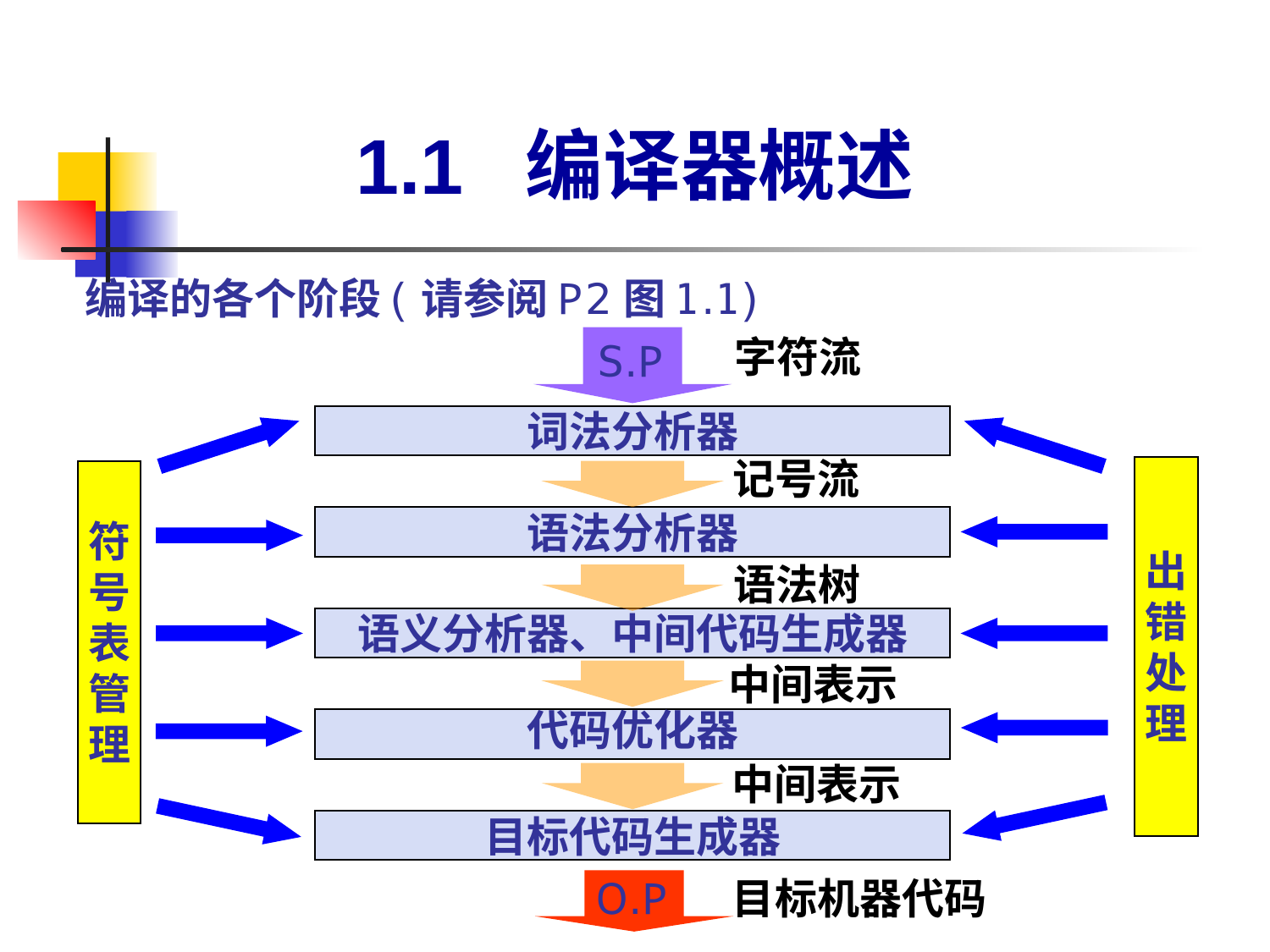

1.1  编译器概述
编译的各个阶段(请参阅P2图1.1)
字符流
S.P
词法分析器

语法分析器

语义分析器、中间代码生成器

代码优化器

目标代码生成器

符
号
表
管
理

出
错
处
理

记号流
语法树
中间表示
中间表示
目标机器代码
O.P